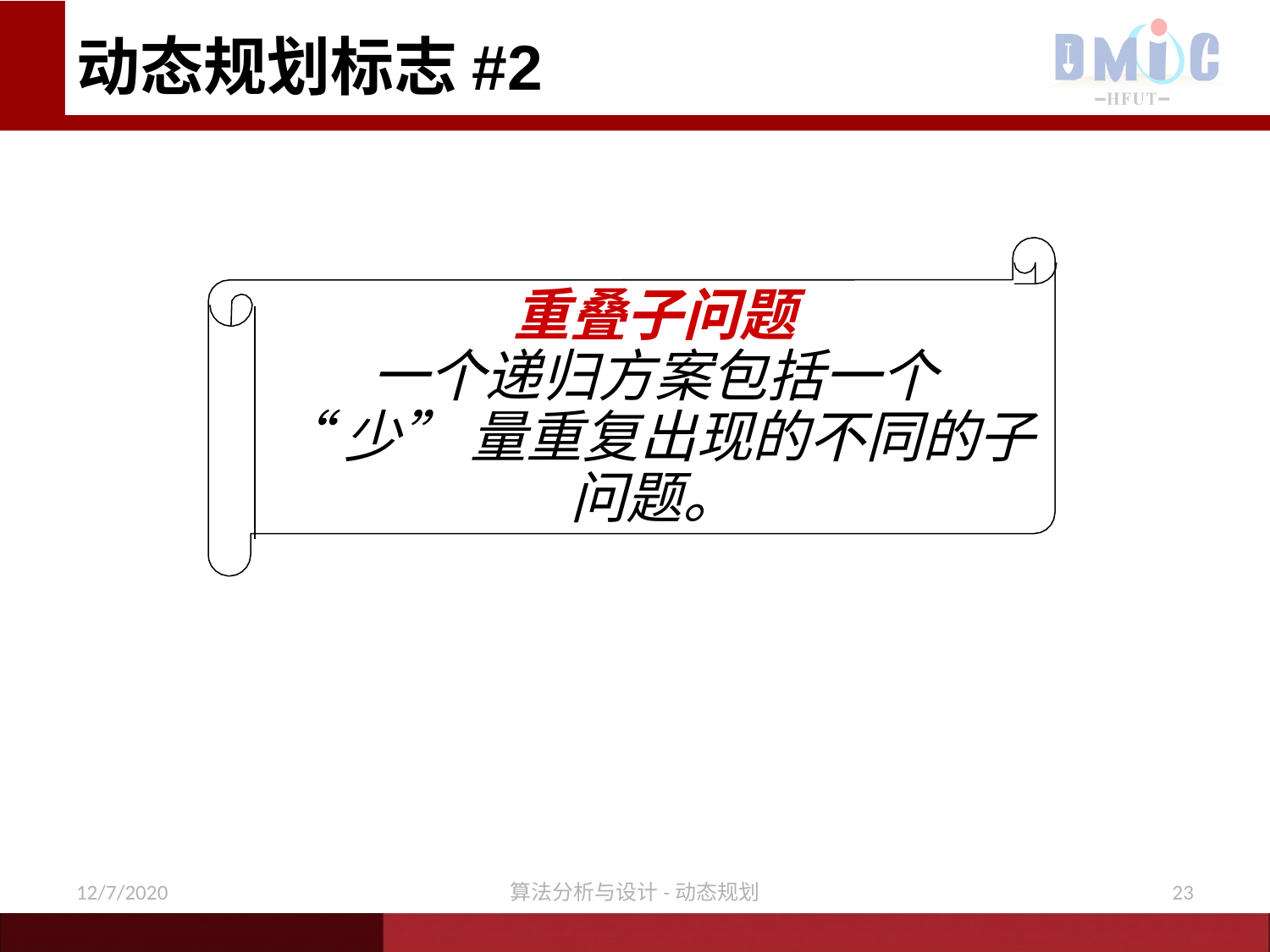

# 动态规划标志#2

重叠子问题
一个递归方案包括一个
“少” 量重复出现的不同的子问题。

12/7/2020
算法分析与设计-动态规划
23